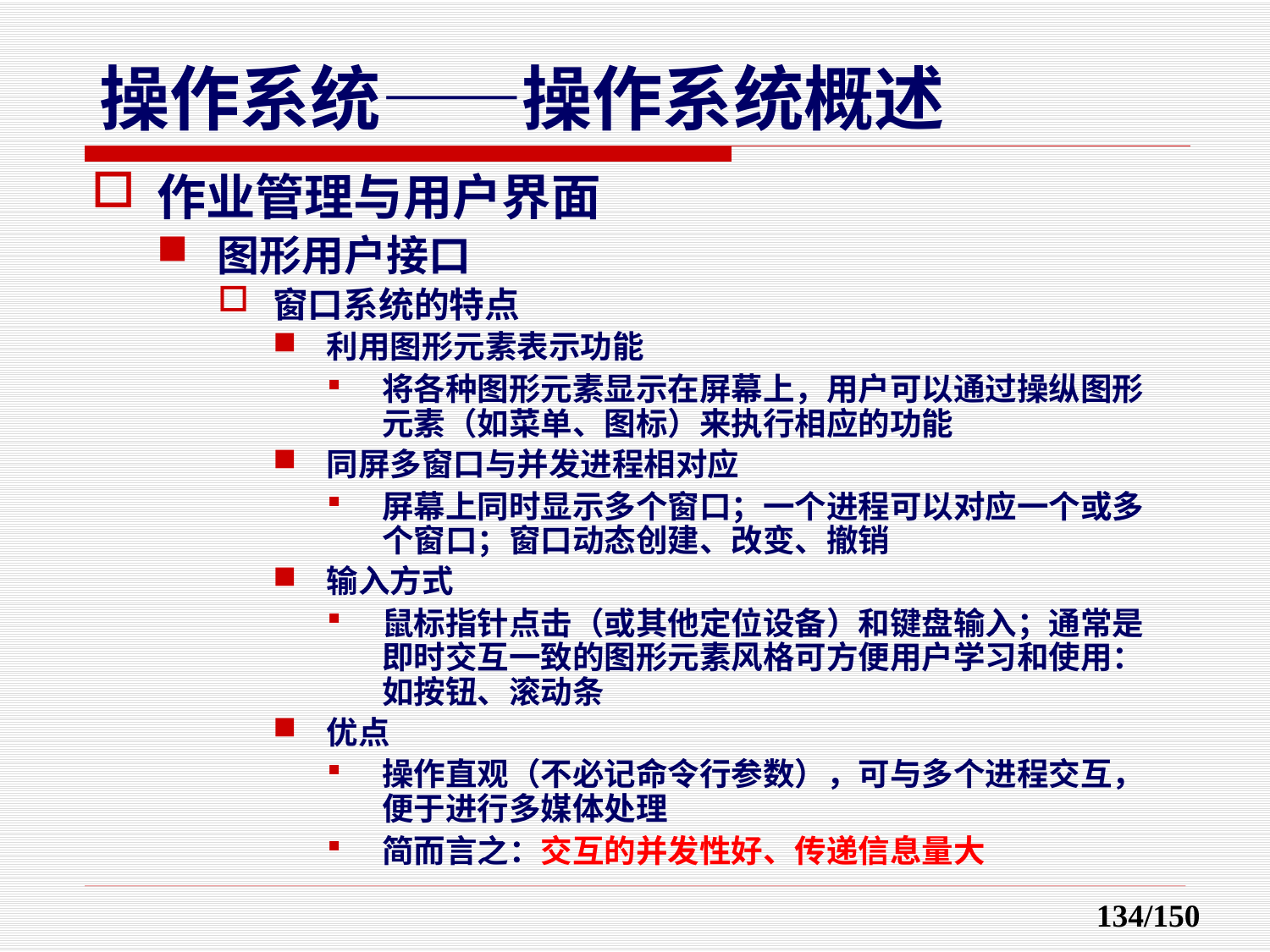

作业管理与用户界面
图形用户接口
窗口系统的特点
利用图形元素表示功能
将各种图形元素显示在屏幕上，用户可以通过操纵图形元素（如菜单、图标）来执行相应的功能
同屏多窗口与并发进程相对应
屏幕上同时显示多个窗口；一个进程可以对应一个或多个窗口；窗口动态创建、改变、撤销
输入方式
鼠标指针点击（或其他定位设备）和键盘输入；通常是即时交互一致的图形元素风格可方便用户学习和使用：如按钮、滚动条
优点
操作直观（不必记命令行参数），可与多个进程交互，便于进行多媒体处理
简而言之：交互的并发性好、传递信息量大